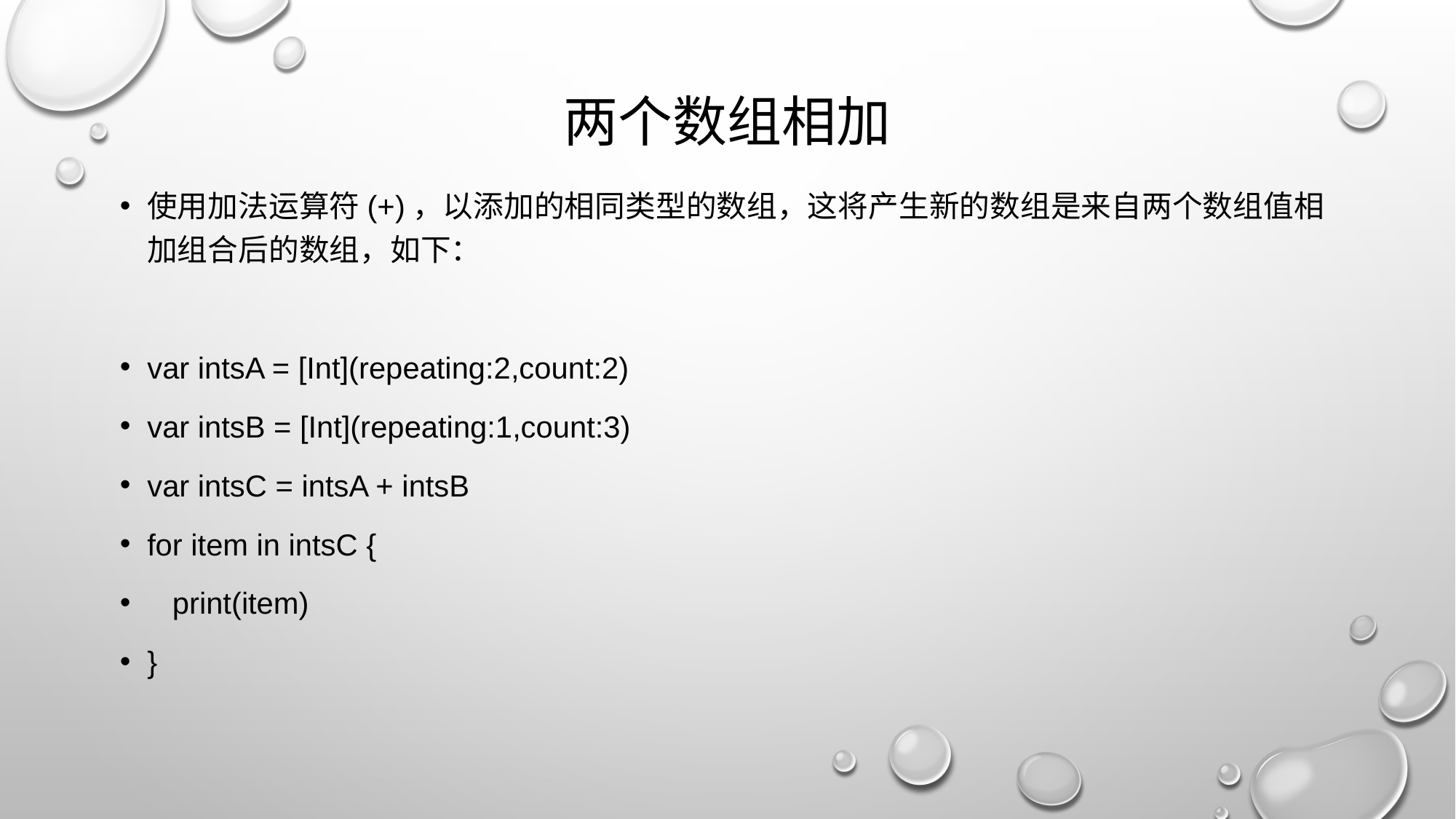

# 两个数组相加
使用加法运算符(+)，以添加的相同类型的数组，这将产生新的数组是来自两个数组值相加组合后的数组，如下：

var intsA = [Int](repeating:2,count:2)
var intsB = [Int](repeating:1,count:3)
var intsC = intsA + intsB
for item in intsC {
   print(item)
}